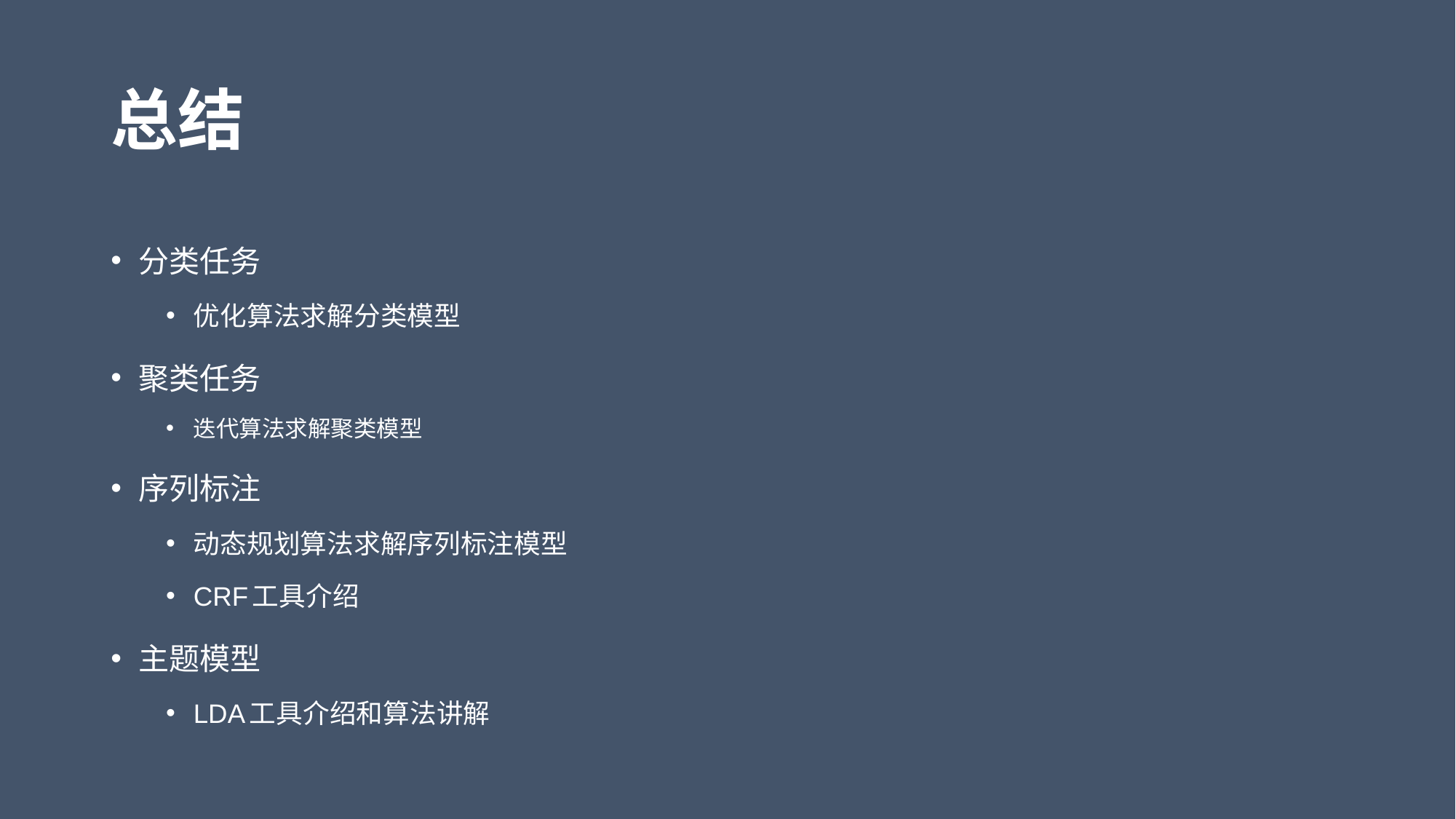

# 总结
分类任务
优化算法求解分类模型
聚类任务
迭代算法求解聚类模型
序列标注
动态规划算法求解序列标注模型
CRF工具介绍
主题模型
LDA工具介绍和算法讲解